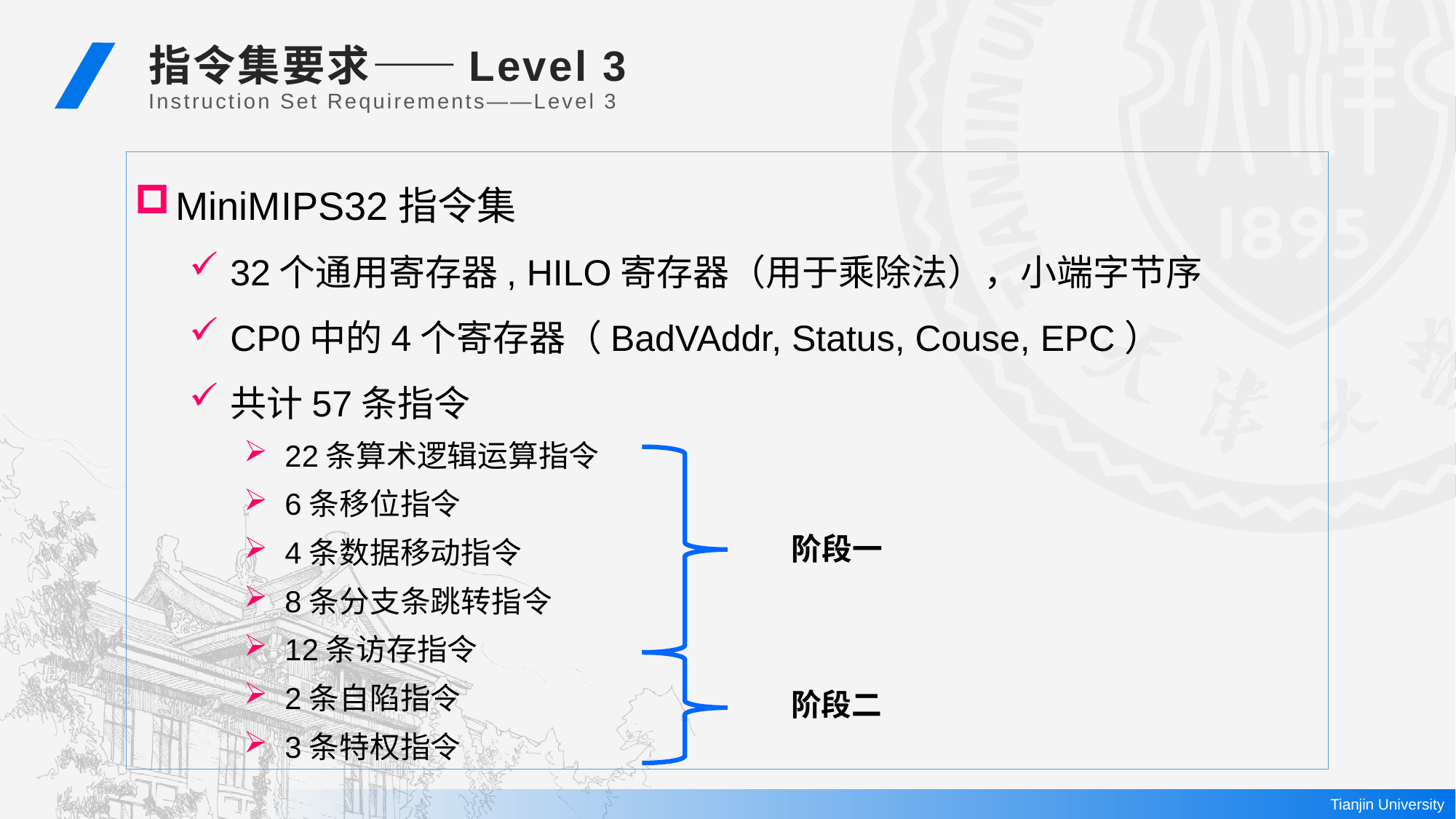

指令集要求——Level 3
   Instruction Set Requirements——Level 3
MiniMIPS32指令集
32个通用寄存器, HILO寄存器（用于乘除法），小端字节序
CP0中的4个寄存器（BadVAddr, Status, Couse, EPC）
共计57条指令
22条算术逻辑运算指令
6条移位指令
4条数据移动指令
8条分支条跳转指令
12条访存指令
2条自陷指令
3条特权指令

阶段一

阶段二